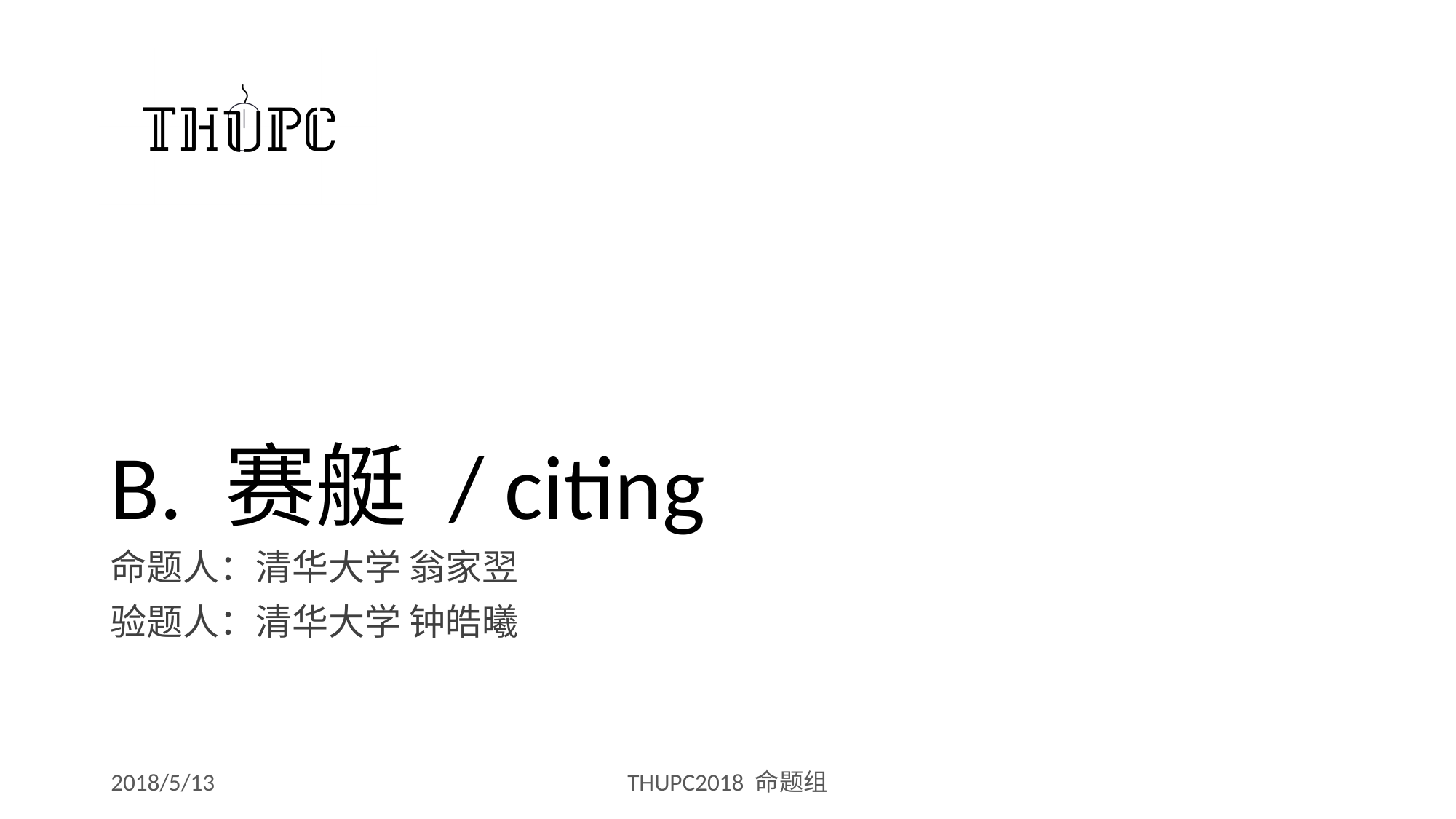

# B. 赛艇 / citing
命题人：清华大学 翁家翌
验题人：清华大学 钟皓曦
2018/5/13
THUPC2018 命题组
2